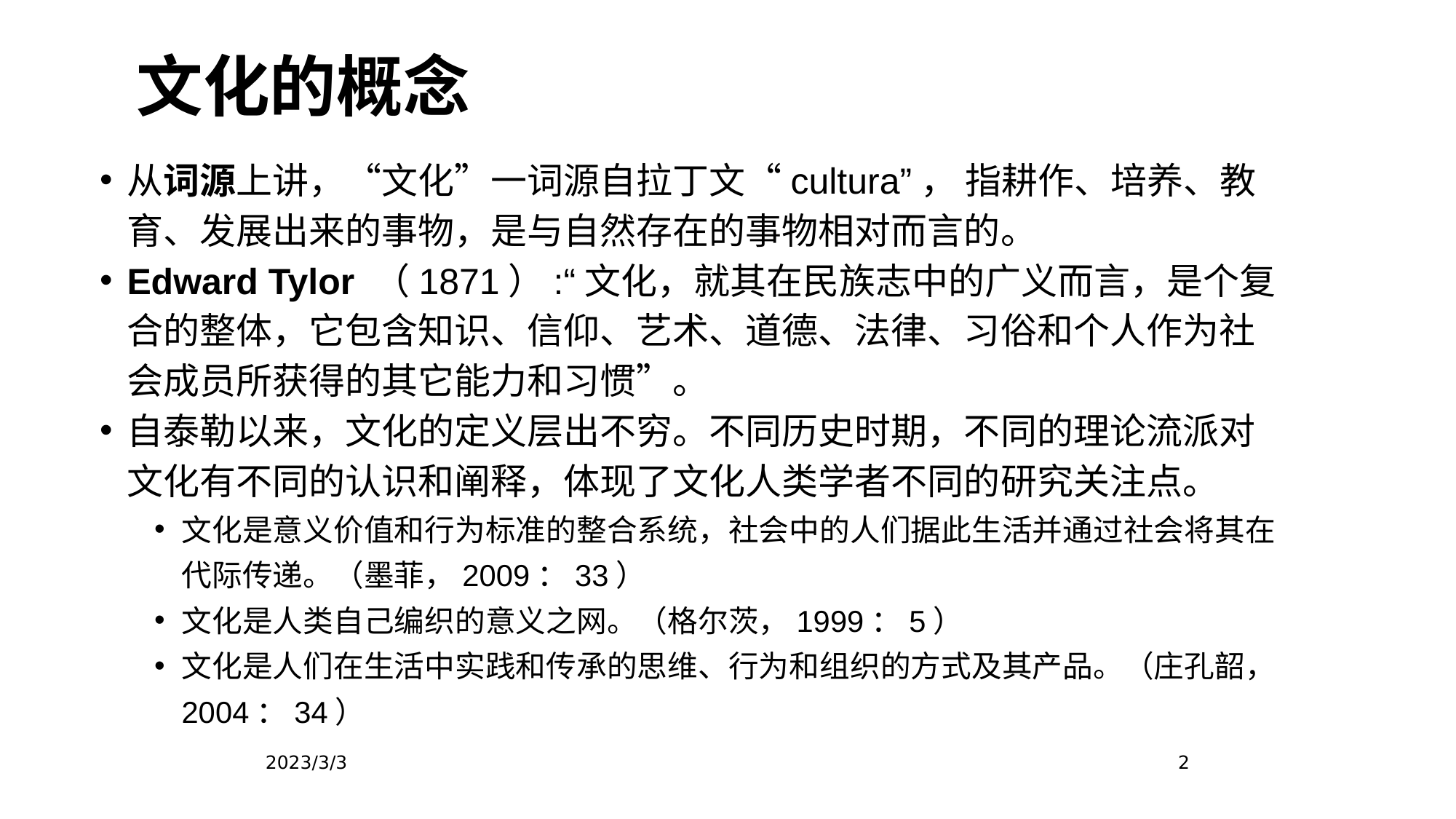

文化的概念
从词源上讲，“文化”一词源自拉丁文“cultura”， 指耕作、培养、教育、发展出来的事物，是与自然存在的事物相对而言的。
Edward Tylor （1871）:“文化，就其在民族志中的广义而言，是个复合的整体，它包含知识、信仰、艺术、道德、法律、习俗和个人作为社会成员所获得的其它能力和习惯”。
自泰勒以来，文化的定义层出不穷。不同历史时期，不同的理论流派对文化有不同的认识和阐释，体现了文化人类学者不同的研究关注点。
文化是意义价值和行为标准的整合系统，社会中的人们据此生活并通过社会将其在代际传递。（墨菲，2009：33）
文化是人类自己编织的意义之网。（格尔茨，1999：5）
文化是人们在生活中实践和传承的思维、行为和组织的方式及其产品。（庄孔韶，2004：34）

2023/3/3
2